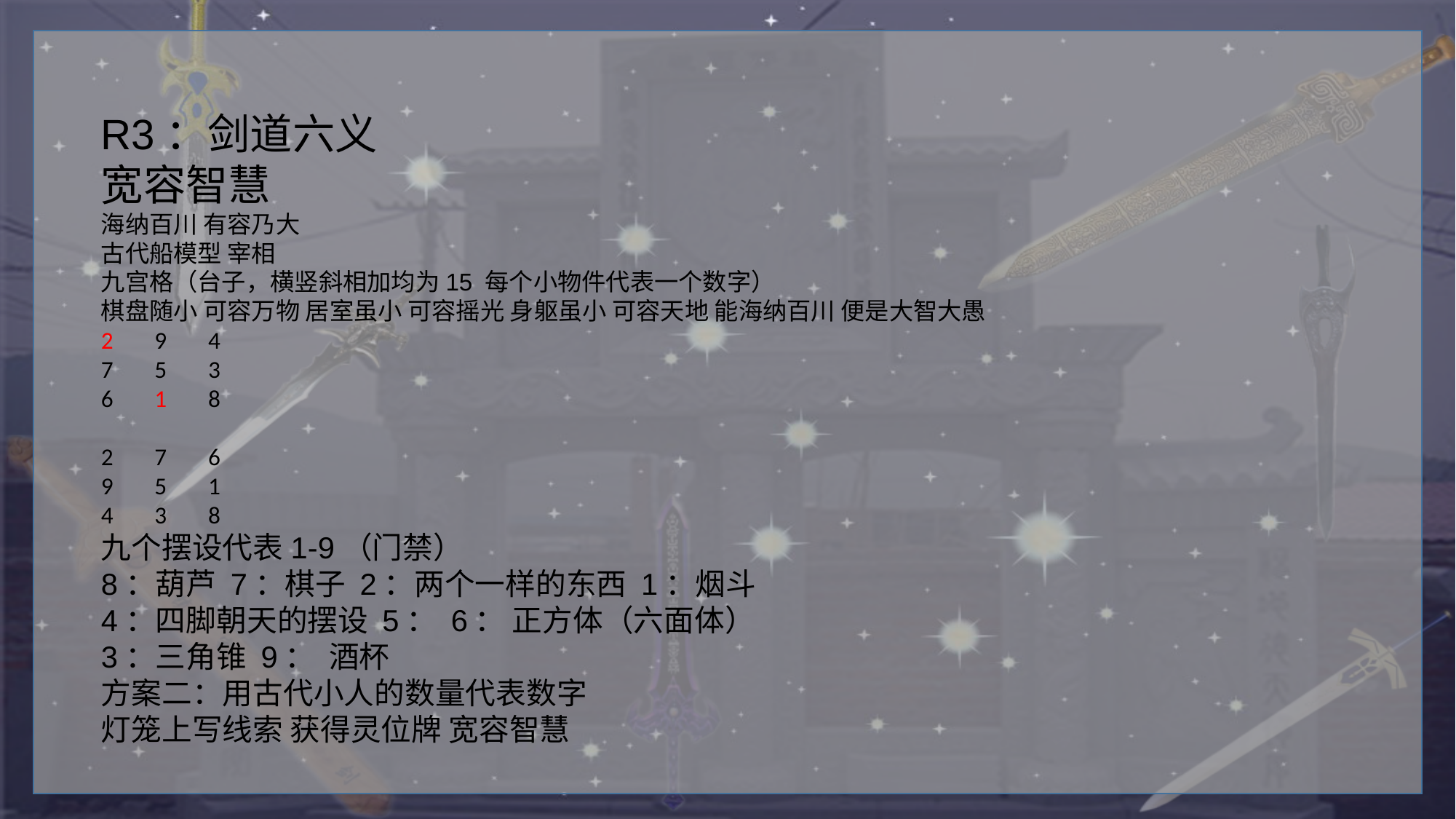

R3：剑道六义
宽容智慧
海纳百川 有容乃大
古代船模型 宰相
九宫格（台子，横竖斜相加均为15 每个小物件代表一个数字）
棋盘随小 可容万物 居室虽小 可容摇光 身躯虽小 可容天地 能海纳百川 便是大智大愚
2　 9　 4
7　 5　 3
6　 1　 8
2　 7　 6
9　 5　 1　 
4　 3　 8
九个摆设代表1-9（门禁）
8：葫芦 7：棋子 2：两个一样的东西 1：烟斗
4：四脚朝天的摆设 5： 6： 正方体（六面体）
3：三角锥 9：  酒杯
方案二：用古代小人的数量代表数字
灯笼上写线索 获得灵位牌 宽容智慧